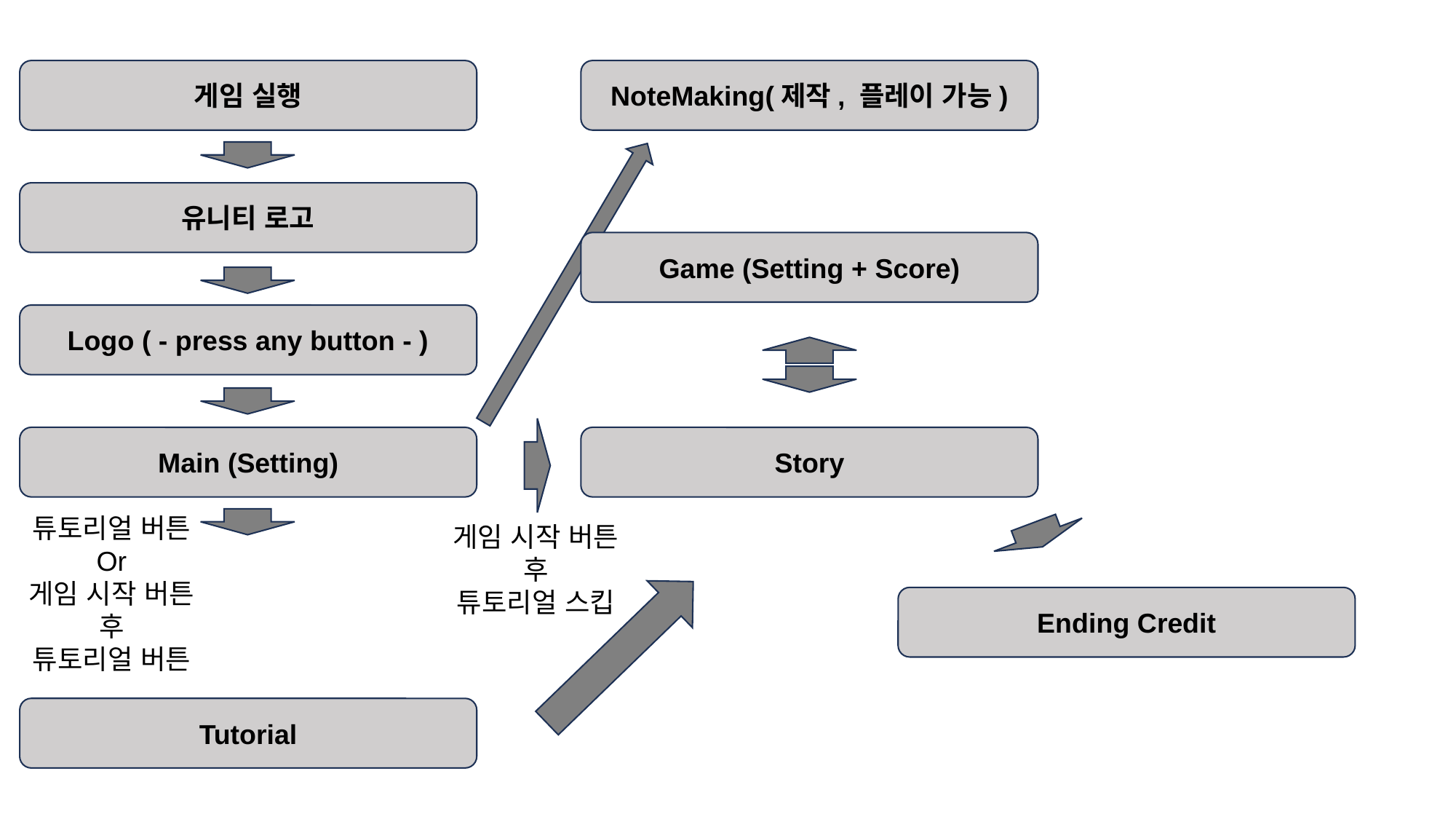

게임 실행
NoteMaking(제작, 플레이 가능)

유니티 로고
Game (Setting + Score)

Logo ( - press any button - )

Main (Setting)
Story

튜토리얼 버튼
Or
게임 시작 버튼 후
튜토리얼 버튼

게임 시작 버튼 후
튜토리얼 스킵

Ending Credit
Tutorial